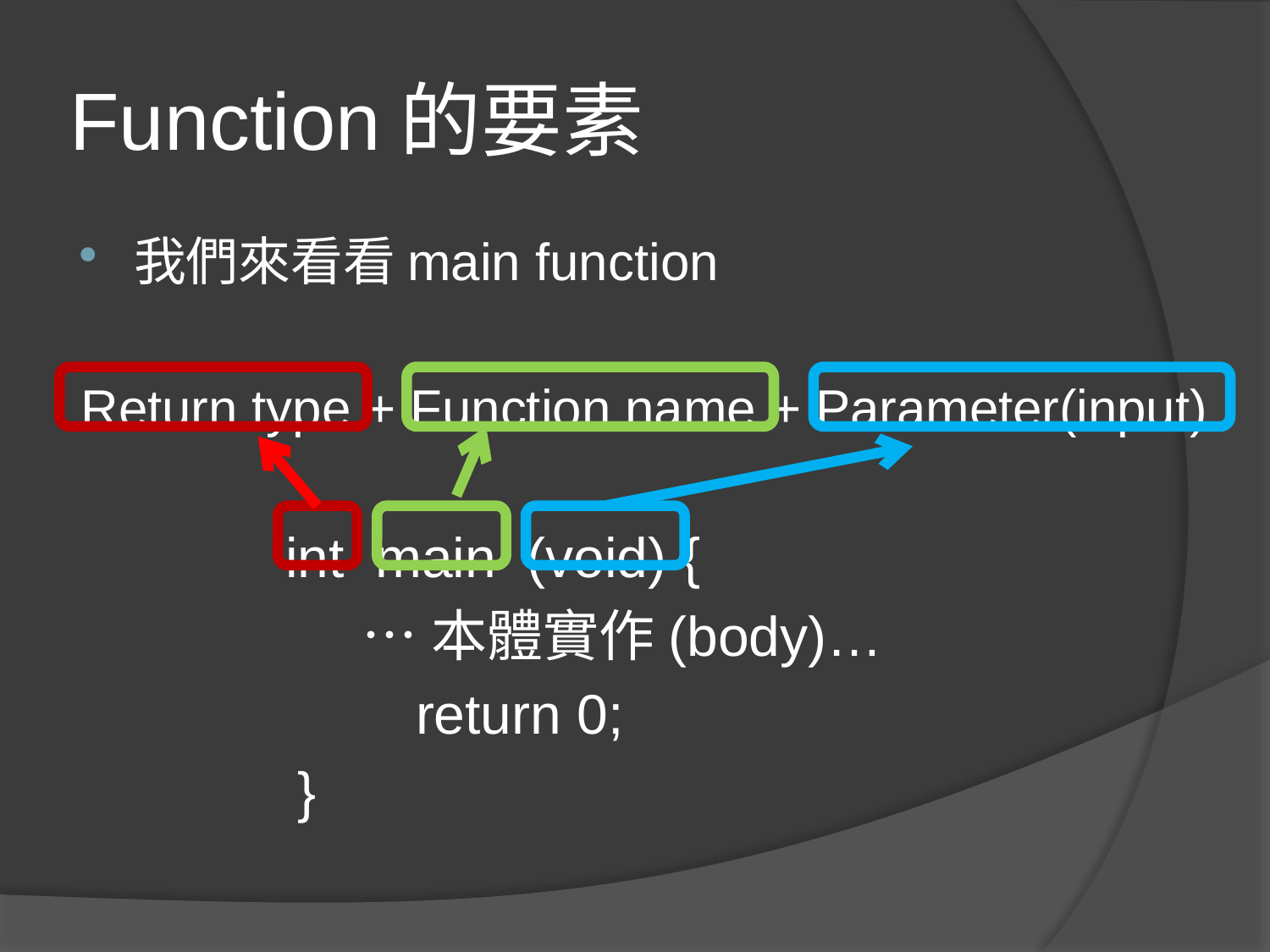

# Function的要素
我們來看看main function

Return type + Function name + Parameter(input)

              int  main  (void) {
                  …本體實作(body)…
                  return 0;
              }